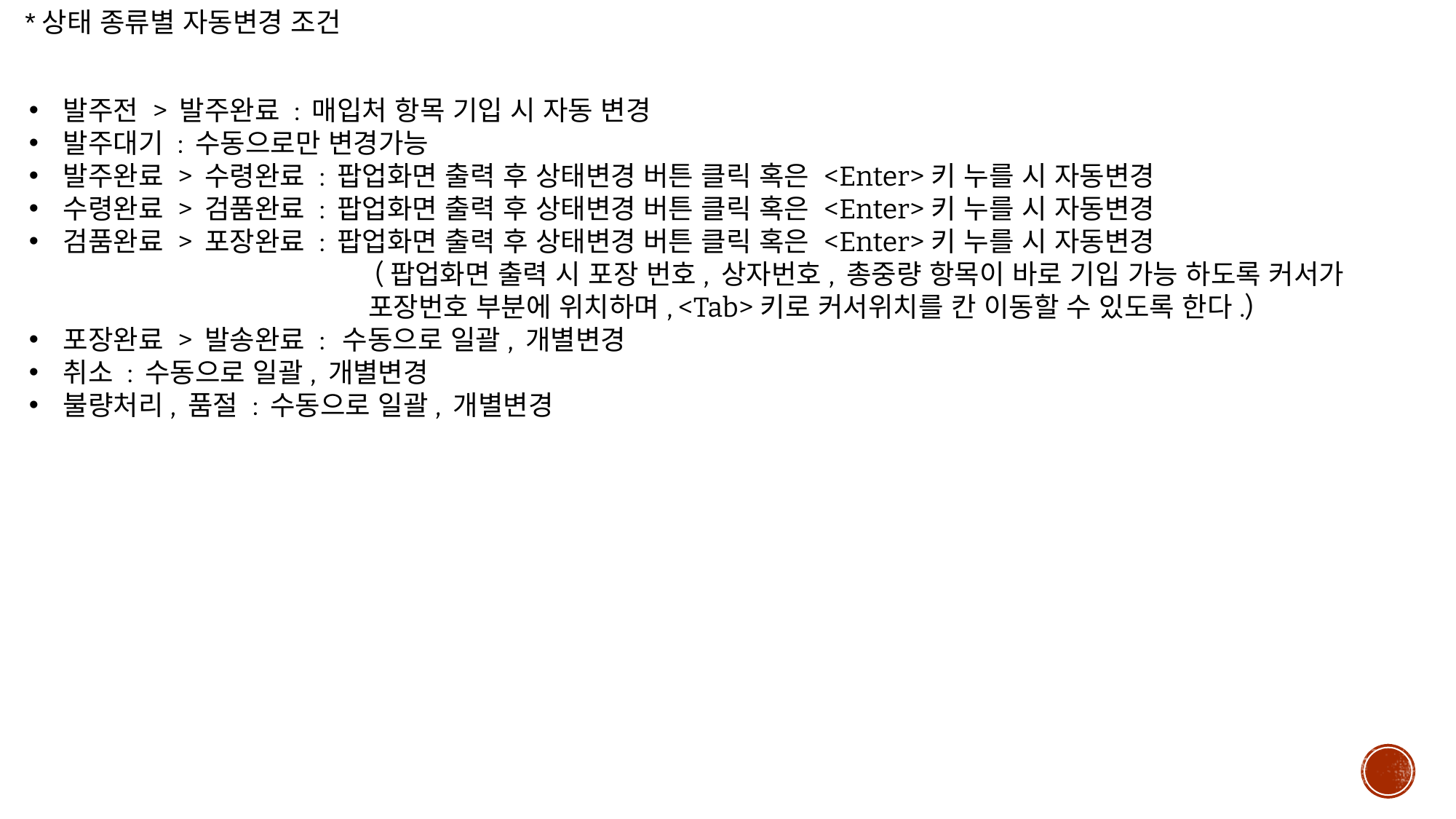

*상태 종류별 자동변경 조건
발주전 > 발주완료 : 매입처 항목 기입 시 자동 변경
발주대기 : 수동으로만 변경가능
발주완료 > 수령완료 : 팝업화면 출력 후 상태변경 버튼 클릭 혹은 <Enter>키 누를 시 자동변경
수령완료 > 검품완료 : 팝업화면 출력 후 상태변경 버튼 클릭 혹은 <Enter>키 누를 시 자동변경
검품완료 > 포장완료 : 팝업화면 출력 후 상태변경 버튼 클릭 혹은 <Enter>키 누를 시 자동변경
                                        (팝업화면 출력 시 포장 번호, 상자번호, 총중량 항목이 바로 기입 가능 하도록 커서가
                                        포장번호 부분에 위치하며, <Tab>키로 커서위치를 칸 이동할 수 있도록 한다.)
포장완료 > 발송완료 :  수동으로 일괄, 개별변경
취소 : 수동으로 일괄, 개별변경
불량처리, 품절 : 수동으로 일괄, 개별변경